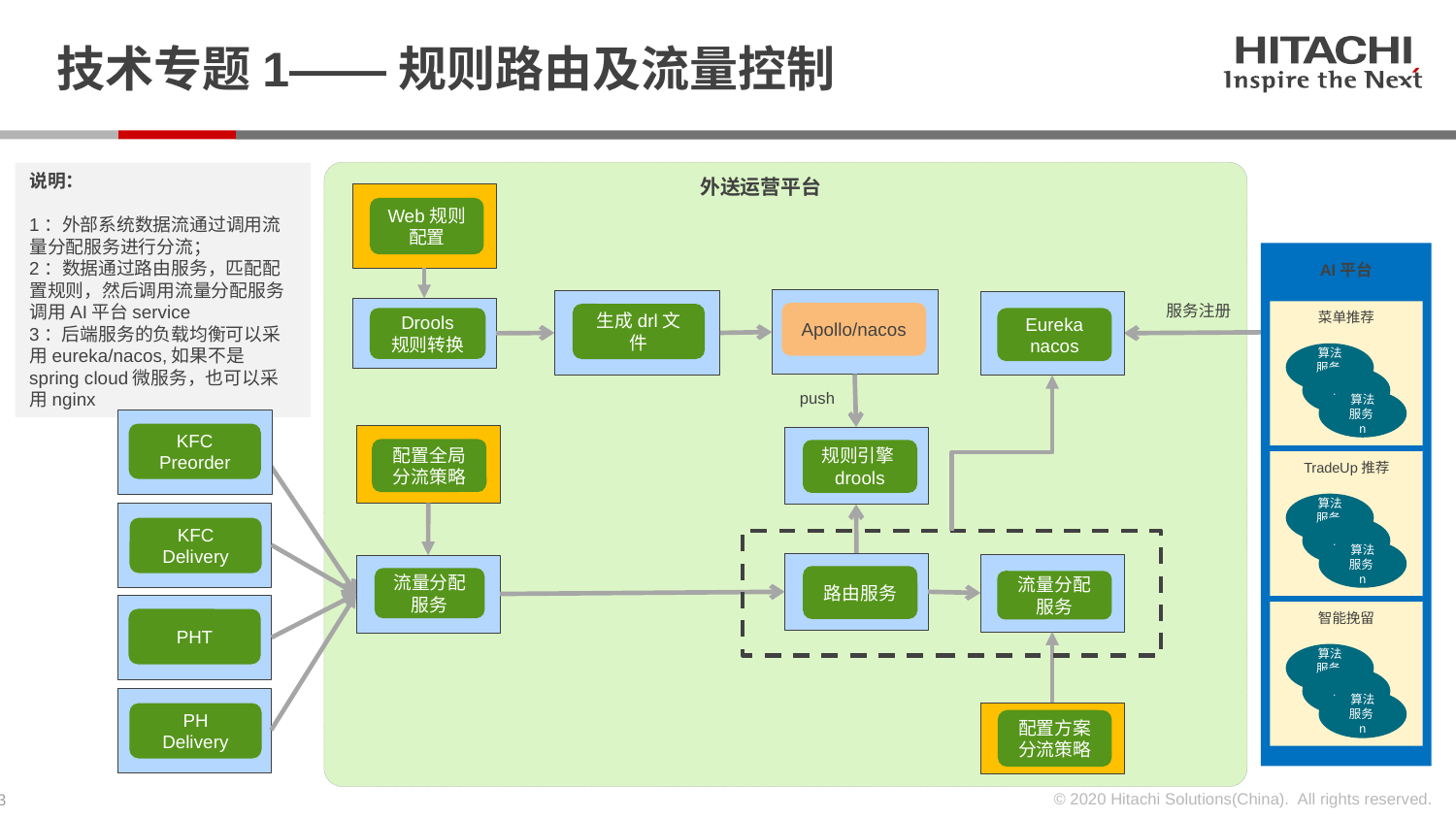

# 技术专题1——规则路由及流量控制

外送运营平台

Web规则配置

AI平台

菜单推荐
算法
服务1
…….
算法
服务n
TradeUp推荐

算法
服务1
…….
算法
服务n

智能挽留
算法
服务1
…….
算法
服务n

服务注册

Apollo/nacos
生成drl文件
Drools
规则转换
Eureka
nacos
push

KFC
Preorder

配置全局分流策略
规则引擎drools

KFC
Delivery

路由服务
流量分配
服务
流量分配
服务

PHT

PH
Delivery
配置方案分流策略
说明：

1：外部系统数据流通过调用流量分配服务进行分流；
2：数据通过路由服务，匹配配置规则，然后调用流量分配服务调用AI平台service
3：后端服务的负载均衡可以采用eureka/nacos,如果不是spring cloud微服务，也可以采用nginx